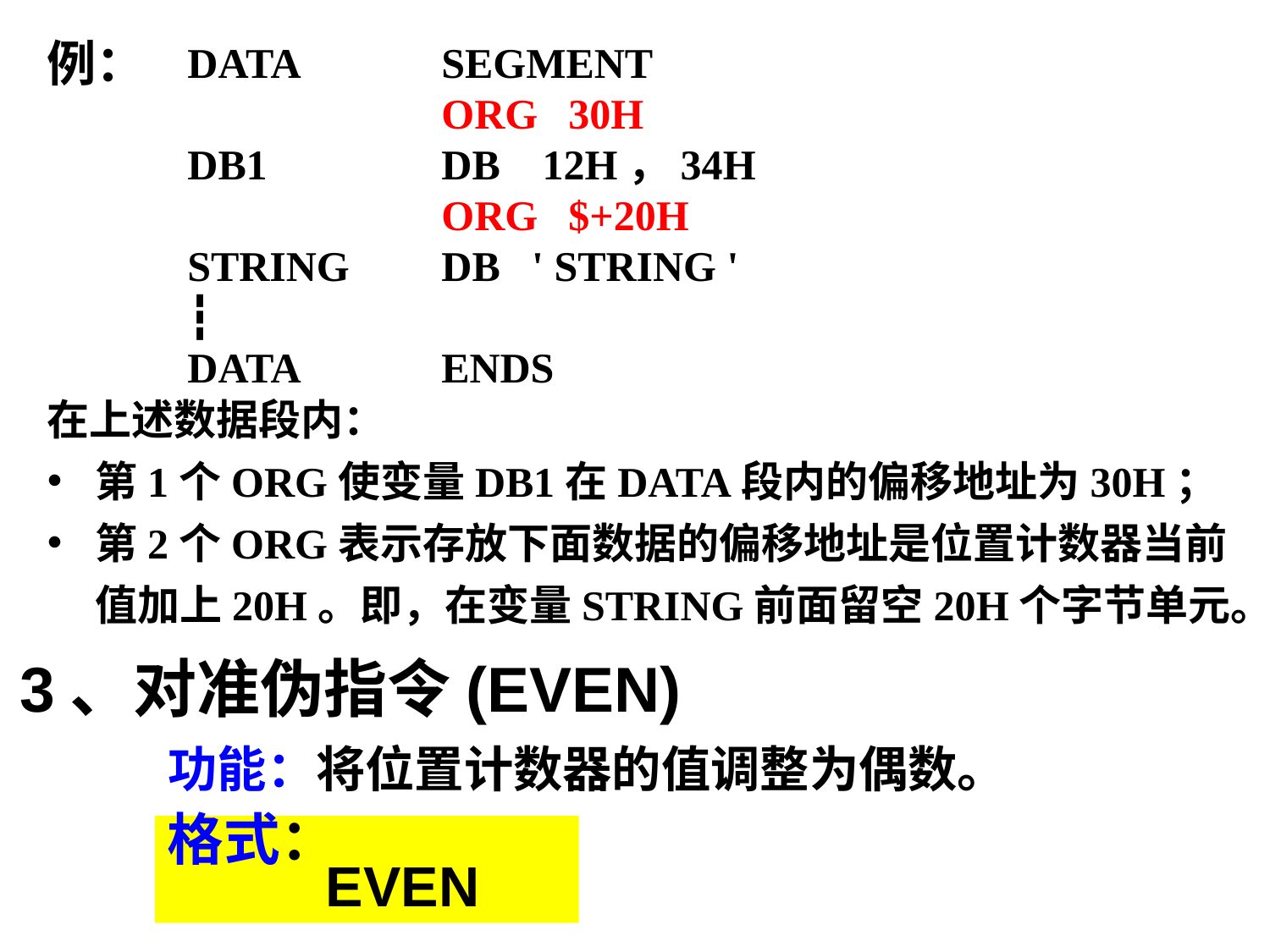

例：
DATA		SEGMENT
		ORG  	30H
DB1		DB    12H，34H
		ORG  	$+20H
STRING	DB   ' STRING '
┇
DATA		ENDS
在上述数据段内：
第1个ORG使变量DB1在DATA段内的偏移地址为30H；
第2个ORG表示存放下面数据的偏移地址是位置计数器当前值加上20H。即，在变量STRING前面留空20H个字节单元。
3、对准伪指令(EVEN)
功能：将位置计数器的值调整为偶数。
格式：
	  EVEN
49